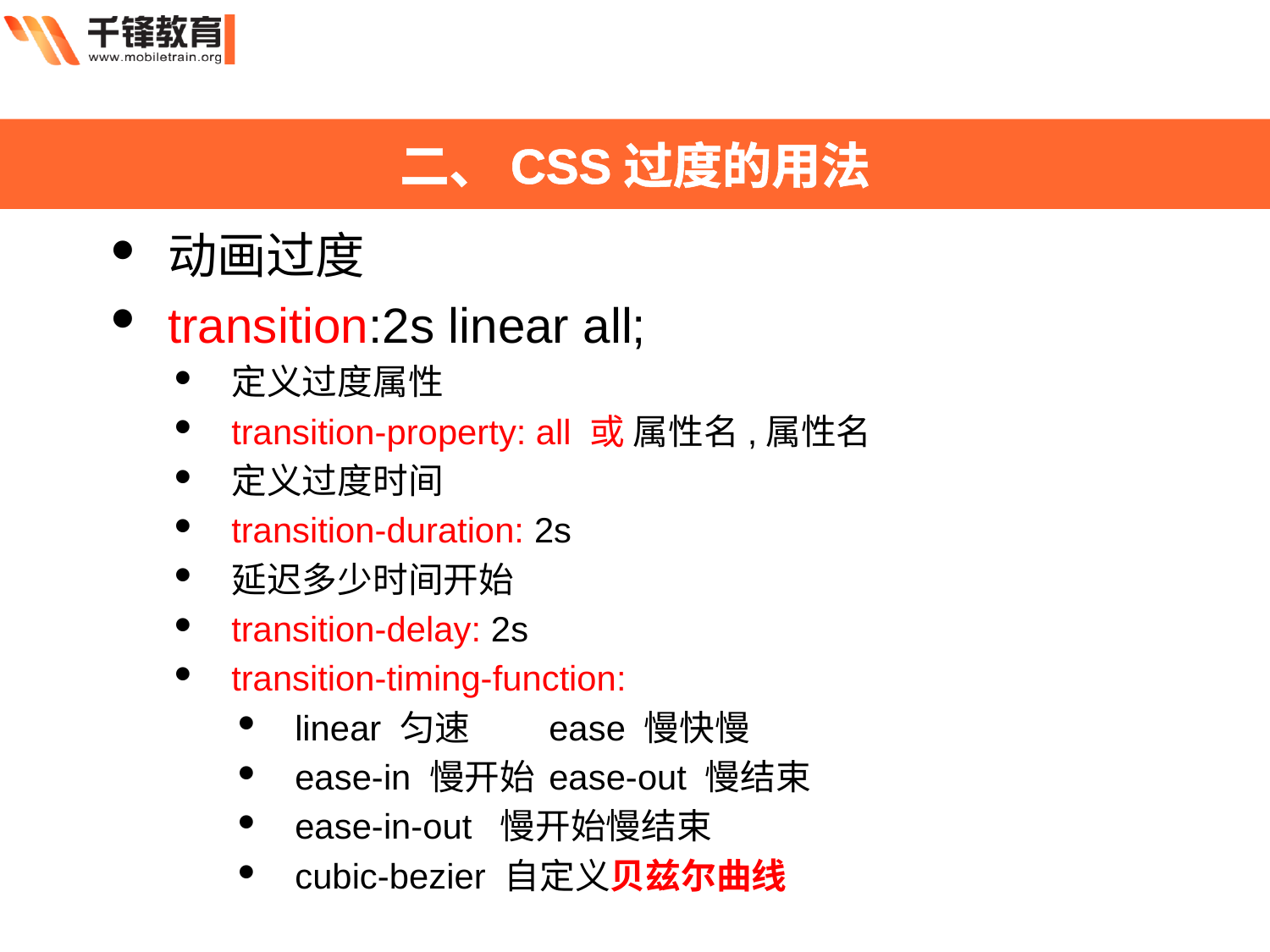

二、CSS过度的用法
动画过度
transition:2s linear all;
定义过度属性
transition-property: all 或 属性名,属性名
定义过度时间
transition-duration: 2s
延迟多少时间开始
transition-delay: 2s
transition-timing-function:
linear 匀速	ease 慢快慢
ease-in 慢开始	ease-out 慢结束
ease-in-out  慢开始慢结束
cubic-bezier 自定义贝兹尔曲线